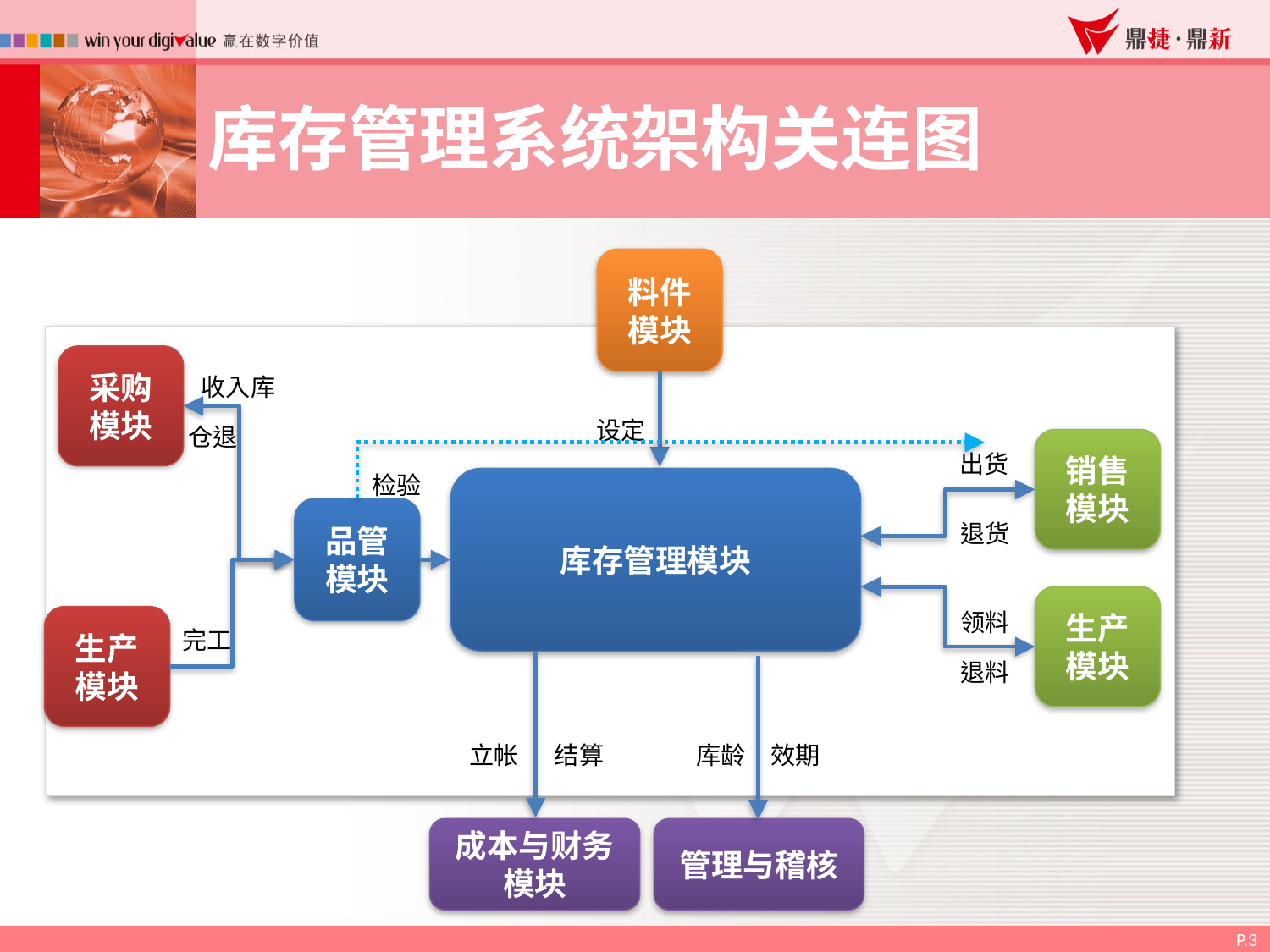

库存管理系统架构关连图
料件模块

采购模块
收入库
设定
仓退
销售模块
出货
检验
库存管理模块
品管模块
退货
生产模块
领料
生产模块
完工
退料
效期
库龄
结算
立帐
成本与财务模块
管理与稽核